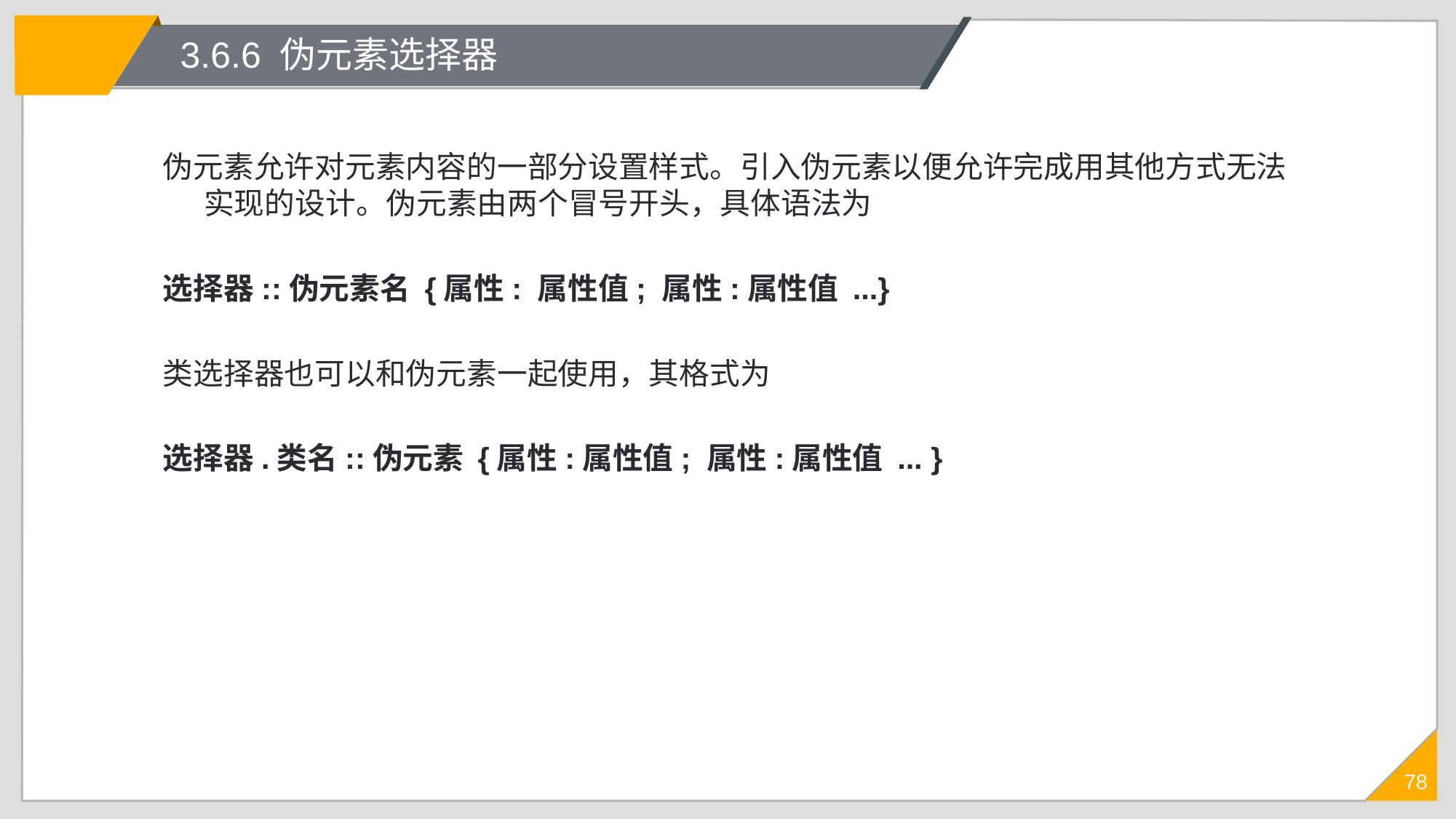

# 3.6.6 伪元素选择器

伪元素允许对元素内容的一部分设置样式。引入伪元素以便允许完成用其他方式无法实现的设计。伪元素由两个冒号开头，具体语法为

选择器::伪元素名 {属性: 属性值; 属性:属性值 ...}

类选择器也可以和伪元素一起使用，其格式为

选择器.类名::伪元素 {属性:属性值; 属性:属性值 ... }